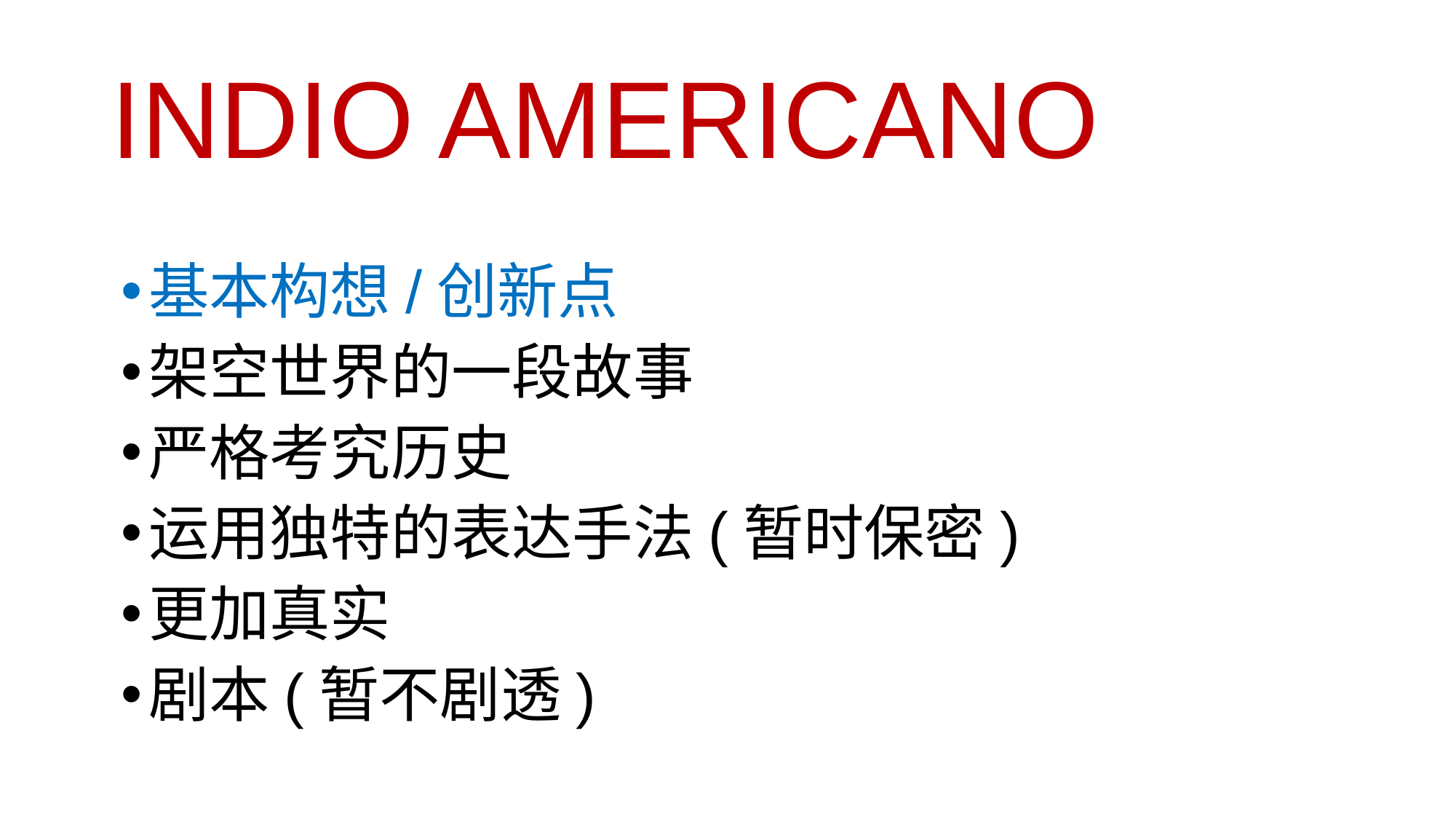

# INDIO AMERICANO
基本构想/创新点
架空世界的一段故事
严格考究历史
运用独特的表达手法(暂时保密)
更加真实
剧本(暂不剧透)